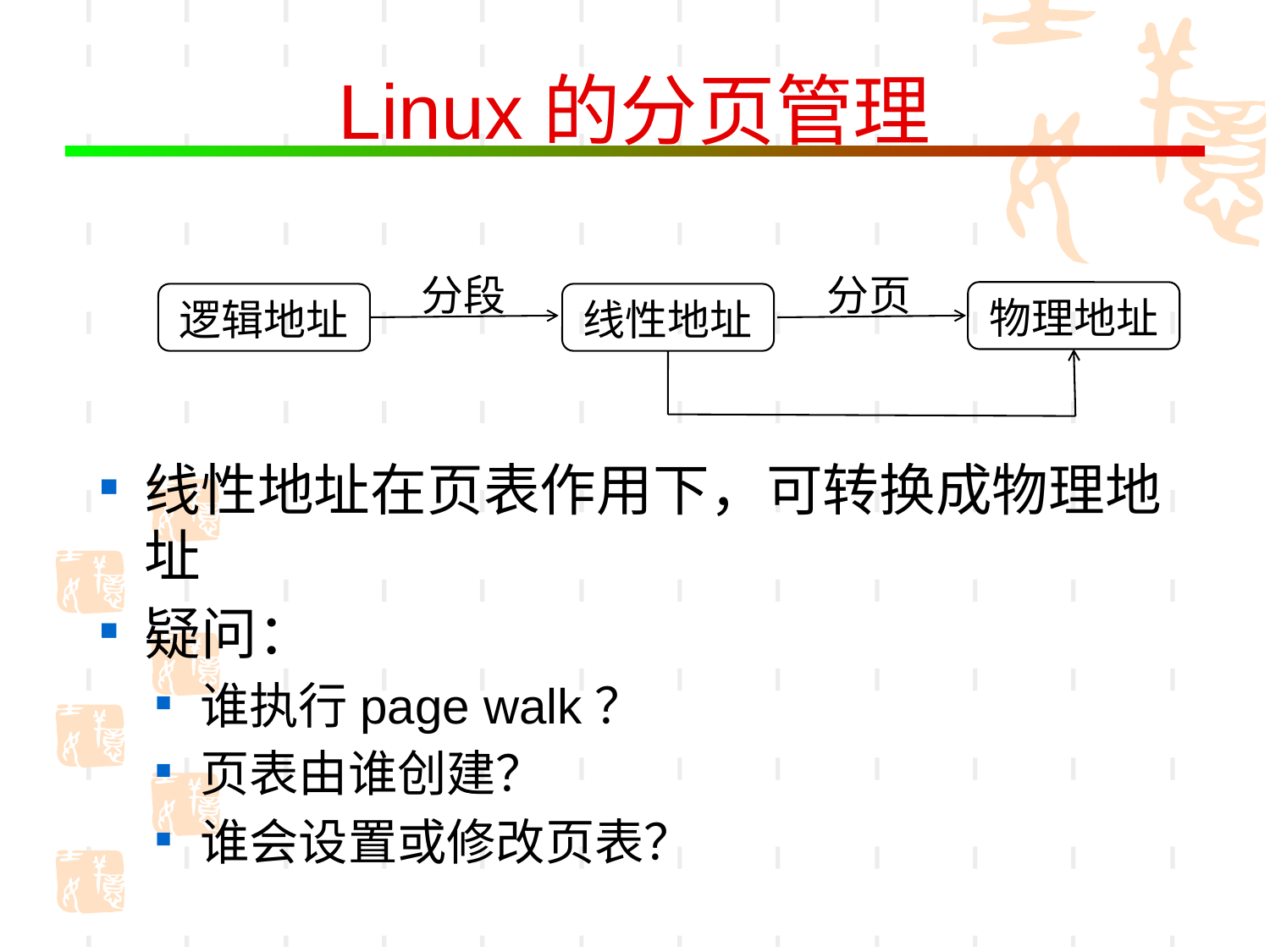

# Linux的分页管理

线性地址在页表作用下，可转换成物理地址
疑问：
谁执行page walk？
页表由谁创建？
谁会设置或修改页表？
分段
分页
物理地址
逻辑地址
线性地址